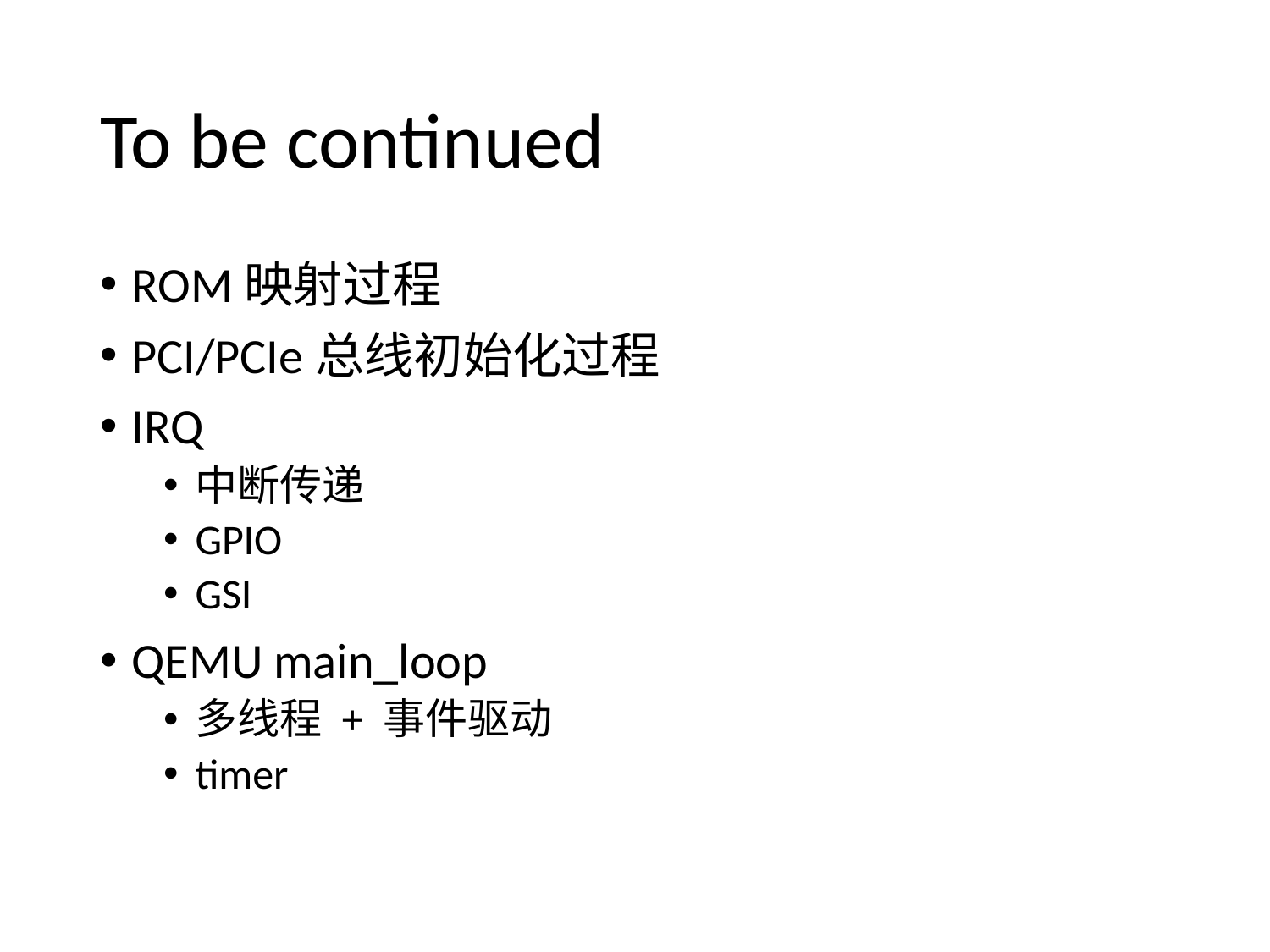

# To be continued
ROM映射过程
PCI/PCIe总线初始化过程
IRQ
中断传递
GPIO
GSI
QEMU main_loop
多线程 + 事件驱动
timer